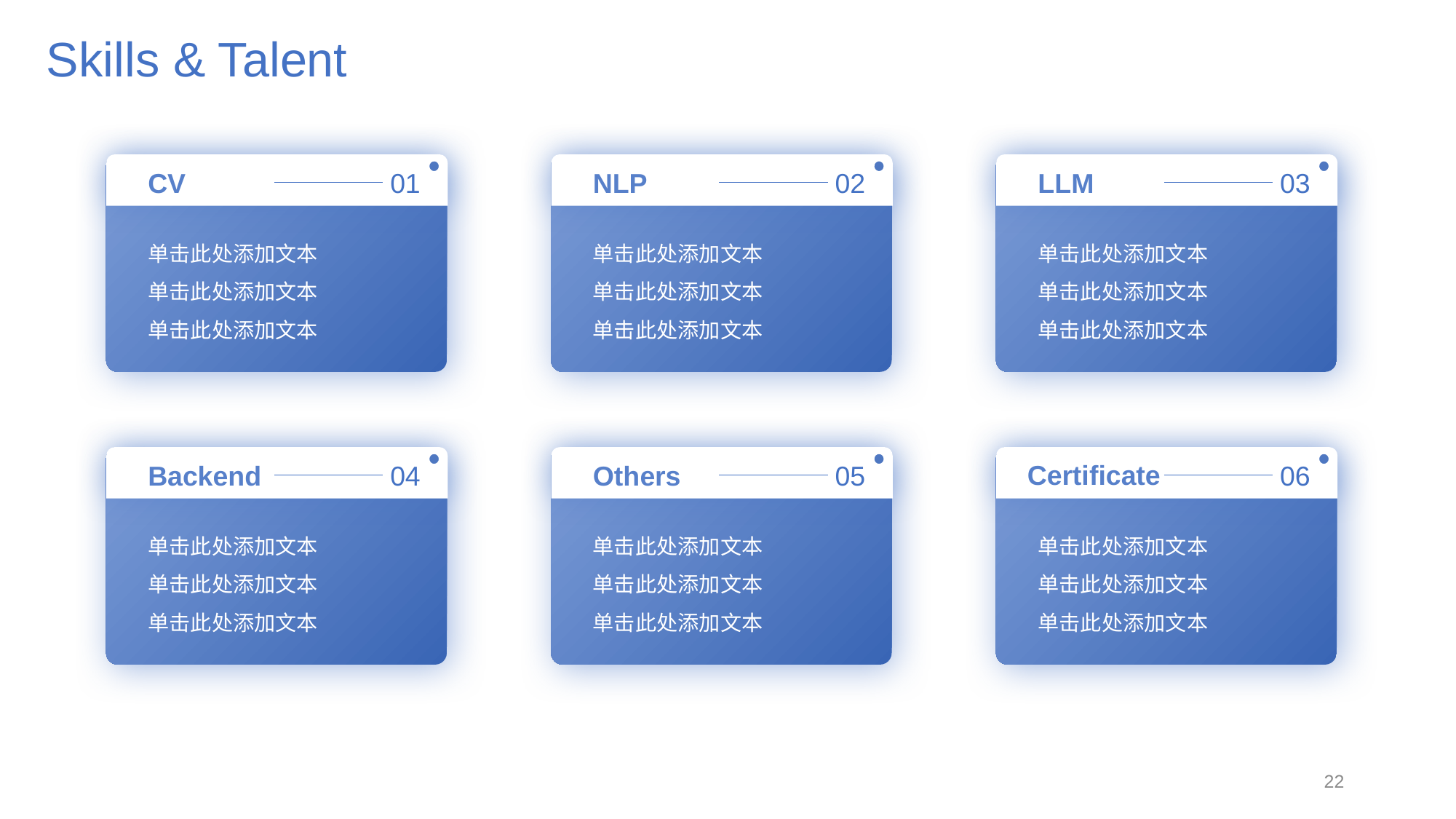

Skills & Talent

CV
01
单击此处添加文本
单击此处添加文本
单击此处添加文本

NLP
02
单击此处添加文本
单击此处添加文本
单击此处添加文本

LLM
03
单击此处添加文本
单击此处添加文本
单击此处添加文本

Backend
04
单击此处添加文本
单击此处添加文本
单击此处添加文本

Others
05
单击此处添加文本
单击此处添加文本
单击此处添加文本

Certificate
06
单击此处添加文本
单击此处添加文本
单击此处添加文本
22